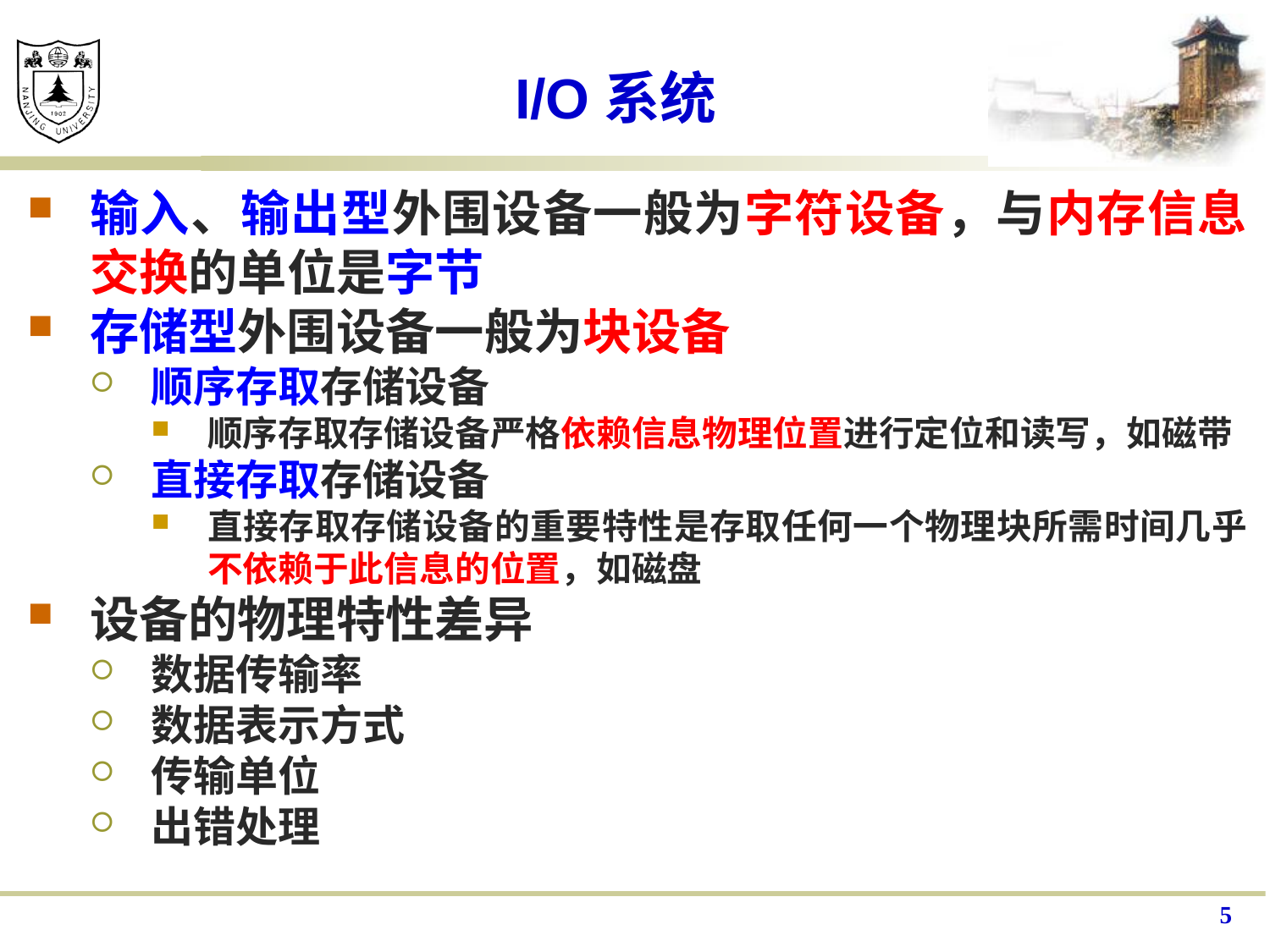

# I/O系统
输入、输出型外围设备一般为字符设备，与内存信息交换的单位是字节
存储型外围设备一般为块设备
顺序存取存储设备
顺序存取存储设备严格依赖信息物理位置进行定位和读写，如磁带
直接存取存储设备
直接存取存储设备的重要特性是存取任何一个物理块所需时间几乎不依赖于此信息的位置，如磁盘
设备的物理特性差异
数据传输率
数据表示方式
传输单位
出错处理
5